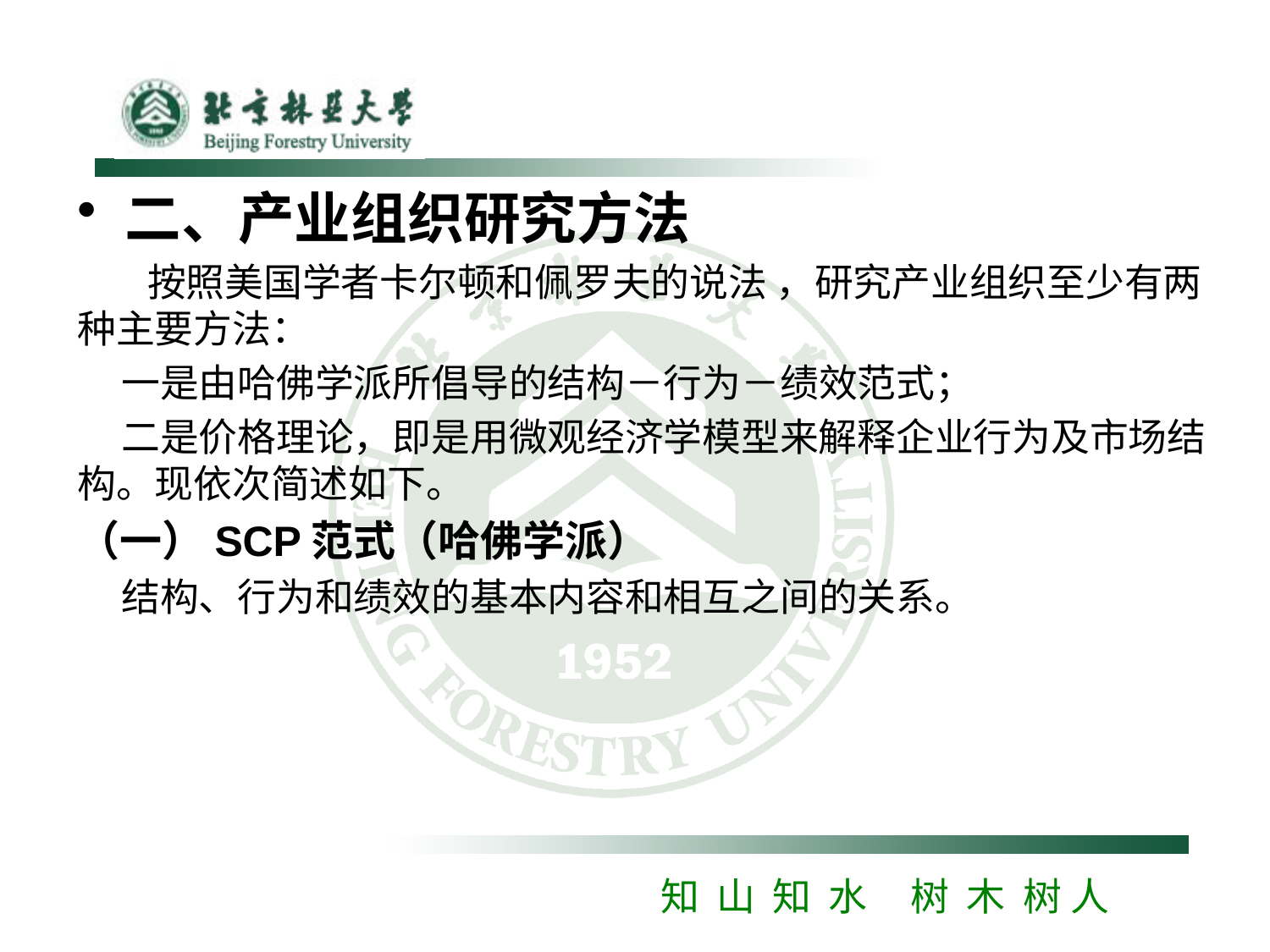

二、产业组织研究方法
       按照美国学者卡尔顿和佩罗夫的说法 ，研究产业组织至少有两种主要方法：
    一是由哈佛学派所倡导的结构－行为－绩效范式；
    二是价格理论，即是用微观经济学模型来解释企业行为及市场结构。现依次简述如下。
（一）SCP范式（哈佛学派）
    结构、行为和绩效的基本内容和相互之间的关系。